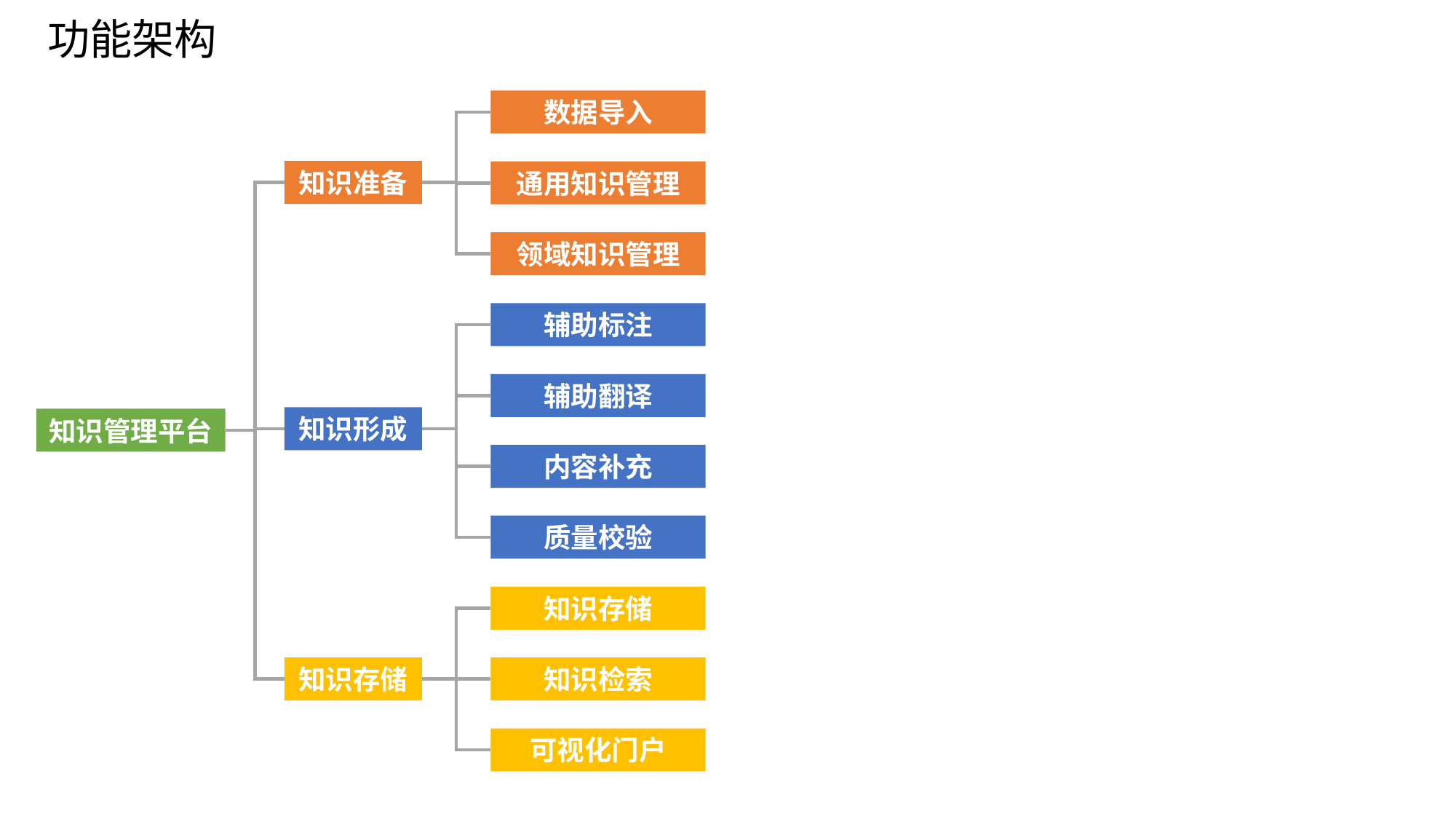

# 功能架构
数据导入
知识准备
通用知识管理
领域知识管理
辅助标注
辅助翻译
知识形成
知识管理平台
内容补充
质量校验
知识存储
知识存储
知识检索
可视化门户